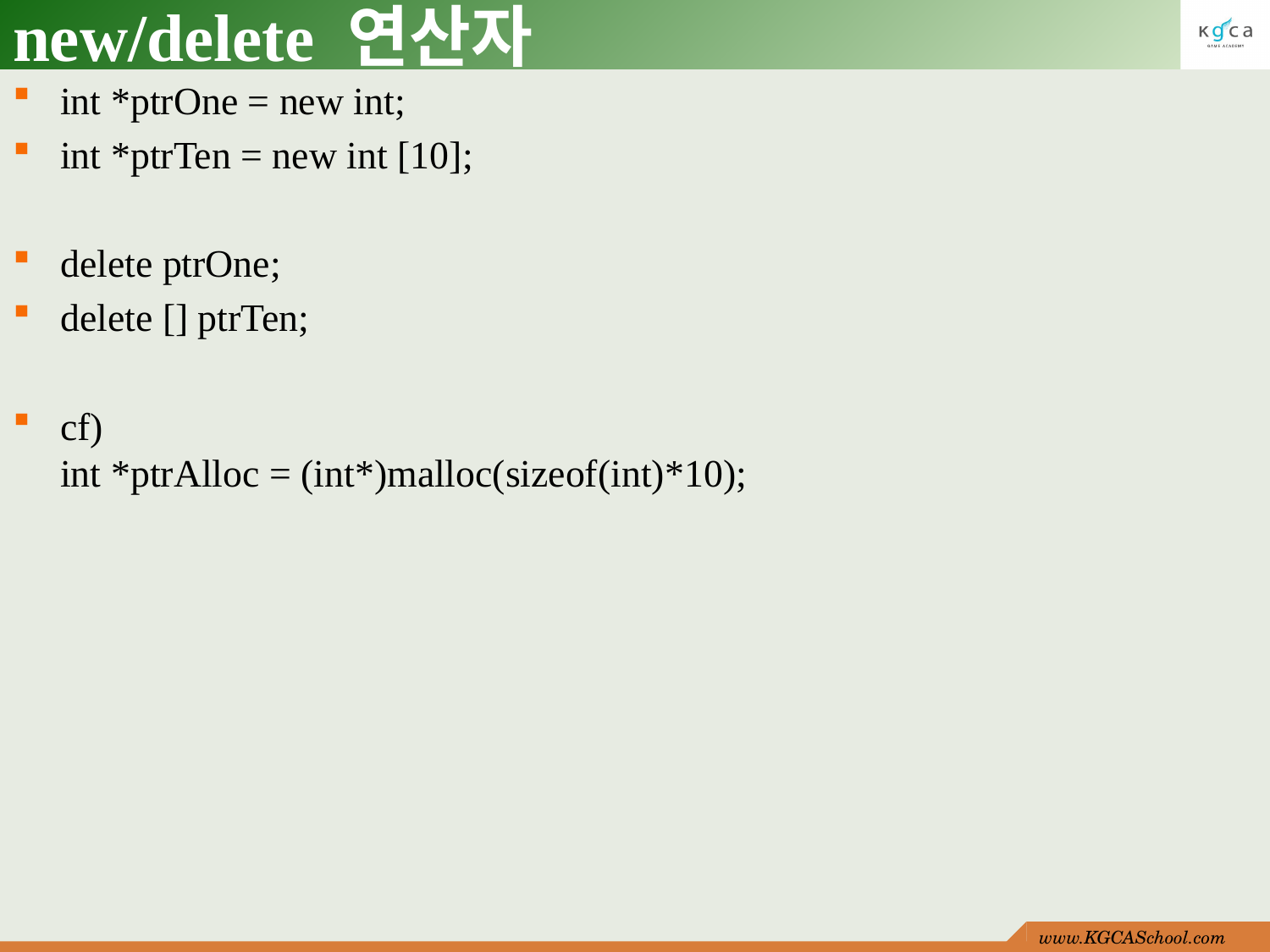

# new/delete 연산자
int *ptrOne = new int;
int *ptrTen = new int [10];

delete ptrOne;
delete [] ptrTen;

cf)
int *ptrAlloc = (int*)malloc(sizeof(int)*10);